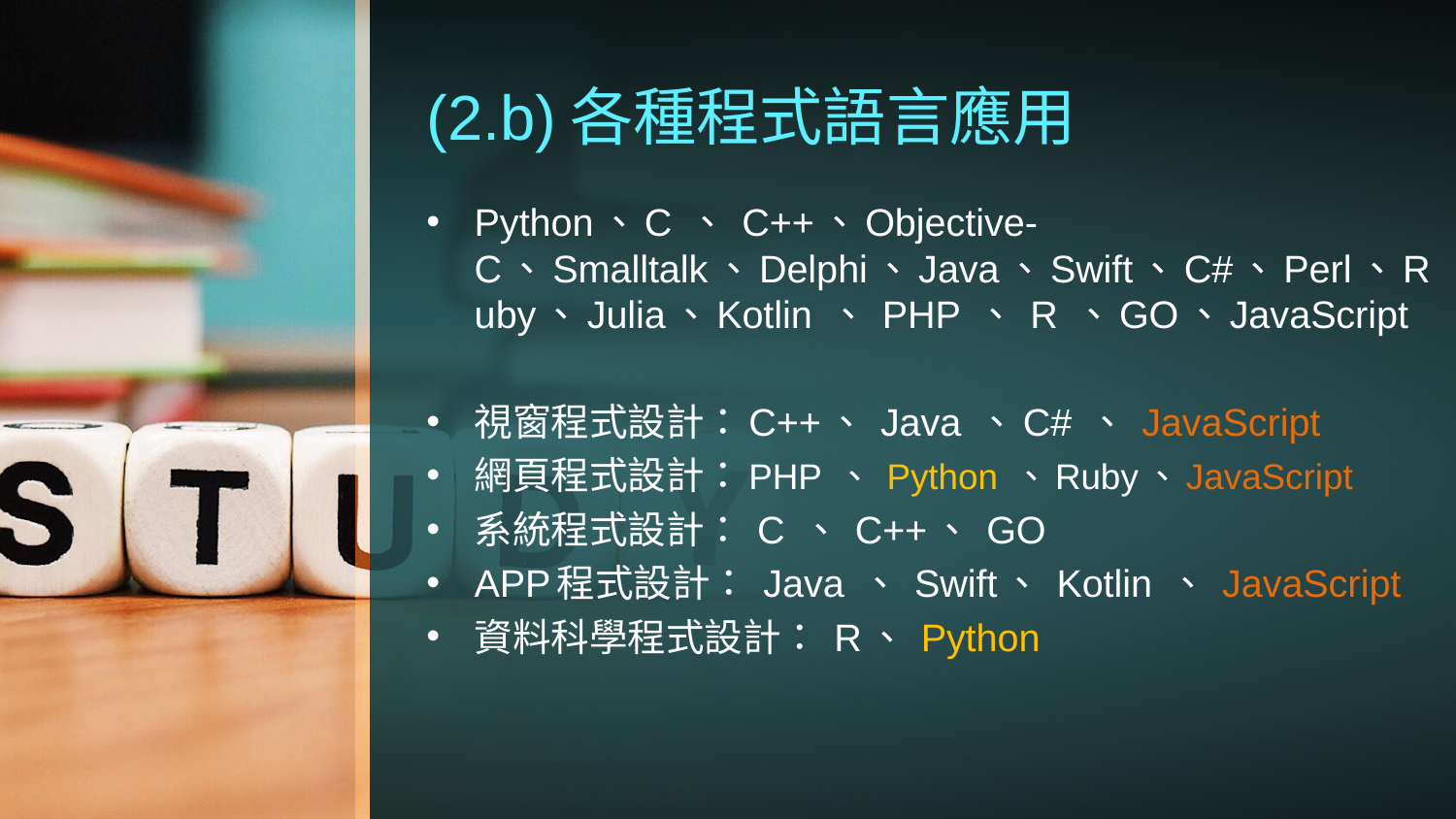

# (2.b)各種程式語言應用
Python、C 、 C++、Objective-C、Smalltalk、Delphi、Java、Swift、C#、Perl、Ruby、Julia、Kotlin 、 PHP 、 R 、GO、JavaScript

視窗程式設計：C++、 Java 、C# 、 JavaScript
網頁程式設計：PHP 、 Python 、Ruby、JavaScript
系統程式設計： C 、 C++、 GO
APP程式設計： Java 、 Swift、 Kotlin 、 JavaScript
資料科學程式設計： R、 Python